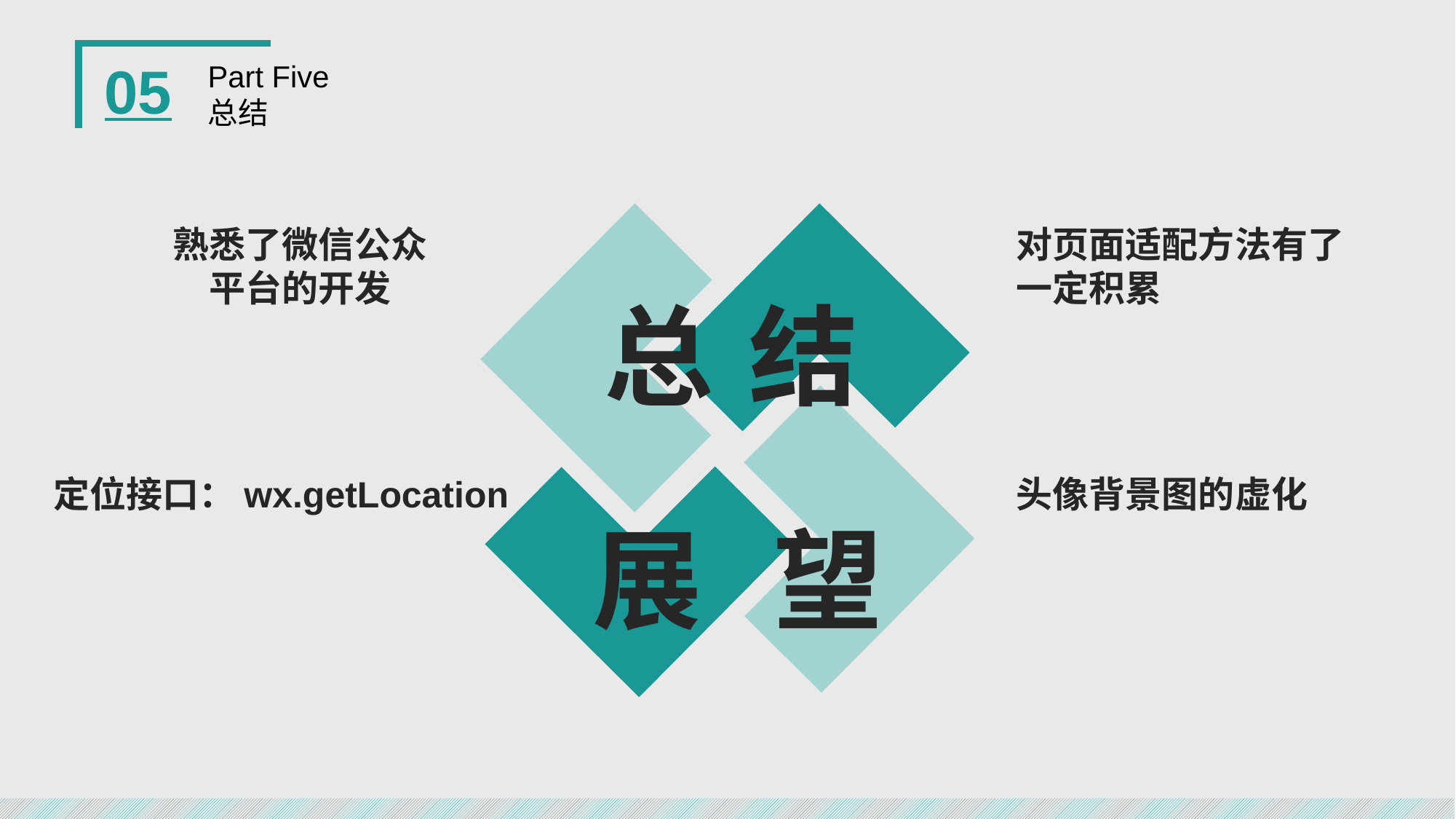

05
Part Five
总结
熟悉了微信公众平台的开发
对页面适配方法有了一定积累

总
结

头像背景图的虚化
定位接口：wx.getLocation

展
望